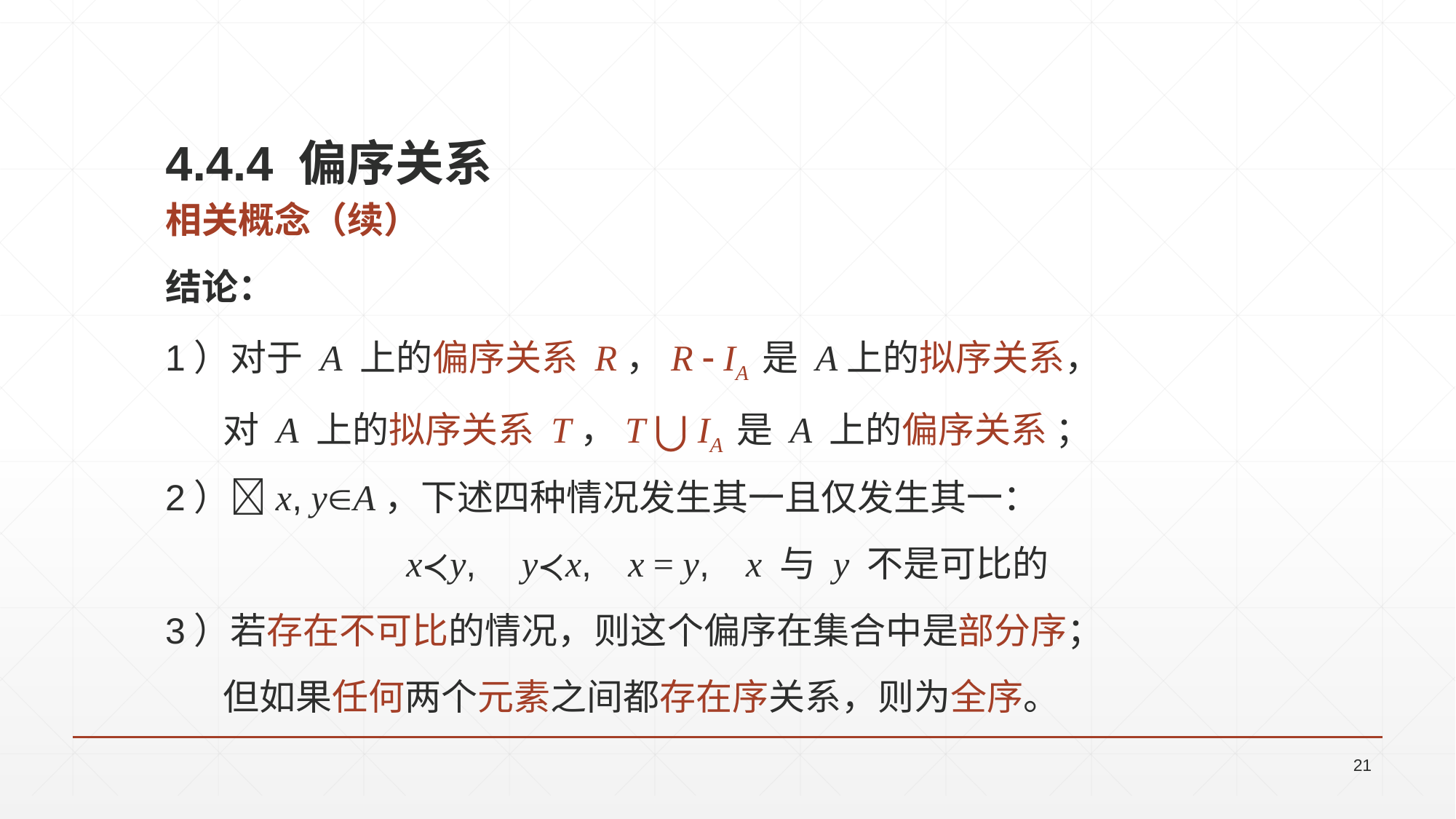

4.4.4 偏序关系
相关概念（续）
结论：
1）对于 A 上的偏序关系 R，R − IA 是 A上的拟序关系，
      对 A 上的拟序关系 T，T ⋃ IA 是 A 上的偏序关系 ；
2）∀x, y∈A，下述四种情况发生其一且仅发生其一：
x≺y,     y≺x,    x = y,    x 与 y 不是可比的
3）若存在不可比的情况，则这个偏序在集合中是部分序；
      但如果任何两个元素之间都存在序关系，则为全序。
21